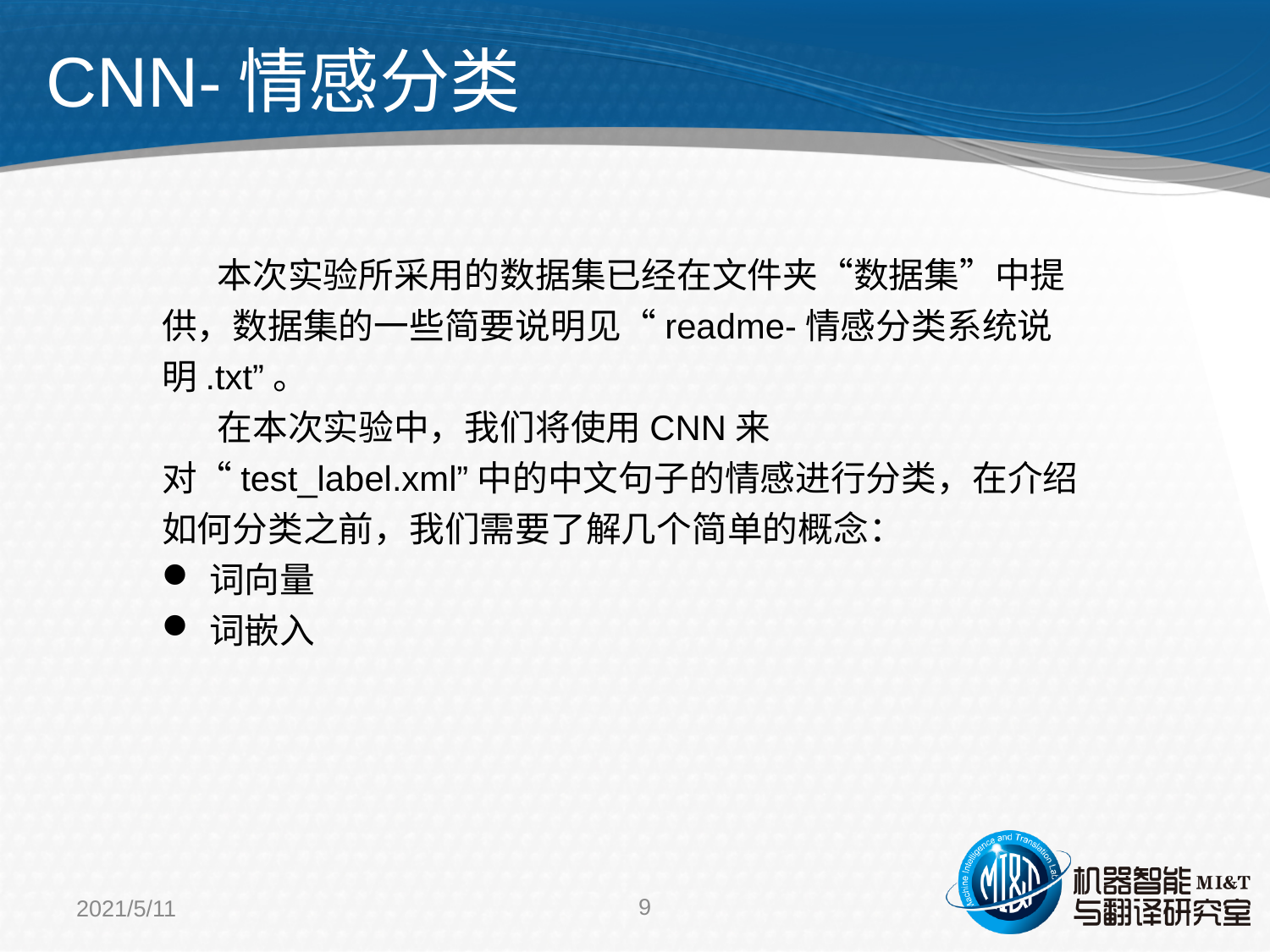

CNN-情感分类

      本次实验所采用的数据集已经在文件夹“数据集”中提供，数据集的一些简要说明见“readme-情感分类系统说明.txt”。
      在本次实验中，我们将使用CNN来对“test_label.xml”中的中文句子的情感进行分类，在介绍如何分类之前，我们需要了解几个简单的概念：
词向量
词嵌入

9
2021/5/11